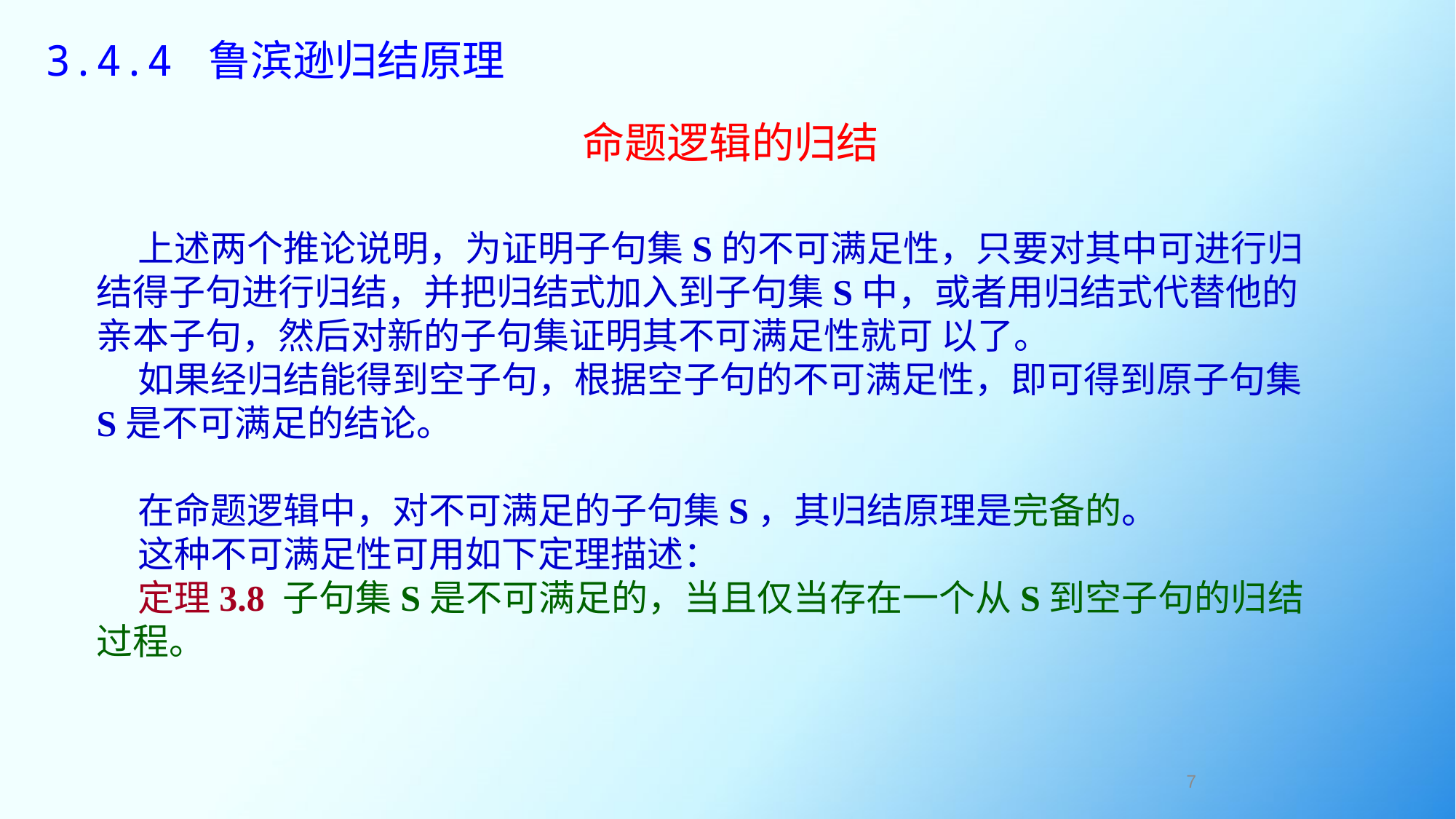

# 3.4.4 鲁滨逊归结原理
命题逻辑的归结
    上述两个推论说明，为证明子句集S的不可满足性，只要对其中可进行归结得子句进行归结，并把归结式加入到子句集S中，或者用归结式代替他的亲本子句，然后对新的子句集证明其不可满足性就可 以了。
    如果经归结能得到空子句，根据空子句的不可满足性，即可得到原子句集S是不可满足的结论。

    在命题逻辑中，对不可满足的子句集S，其归结原理是完备的。
    这种不可满足性可用如下定理描述：
    定理3.8 子句集S是不可满足的，当且仅当存在一个从S到空子句的归结过程。
7